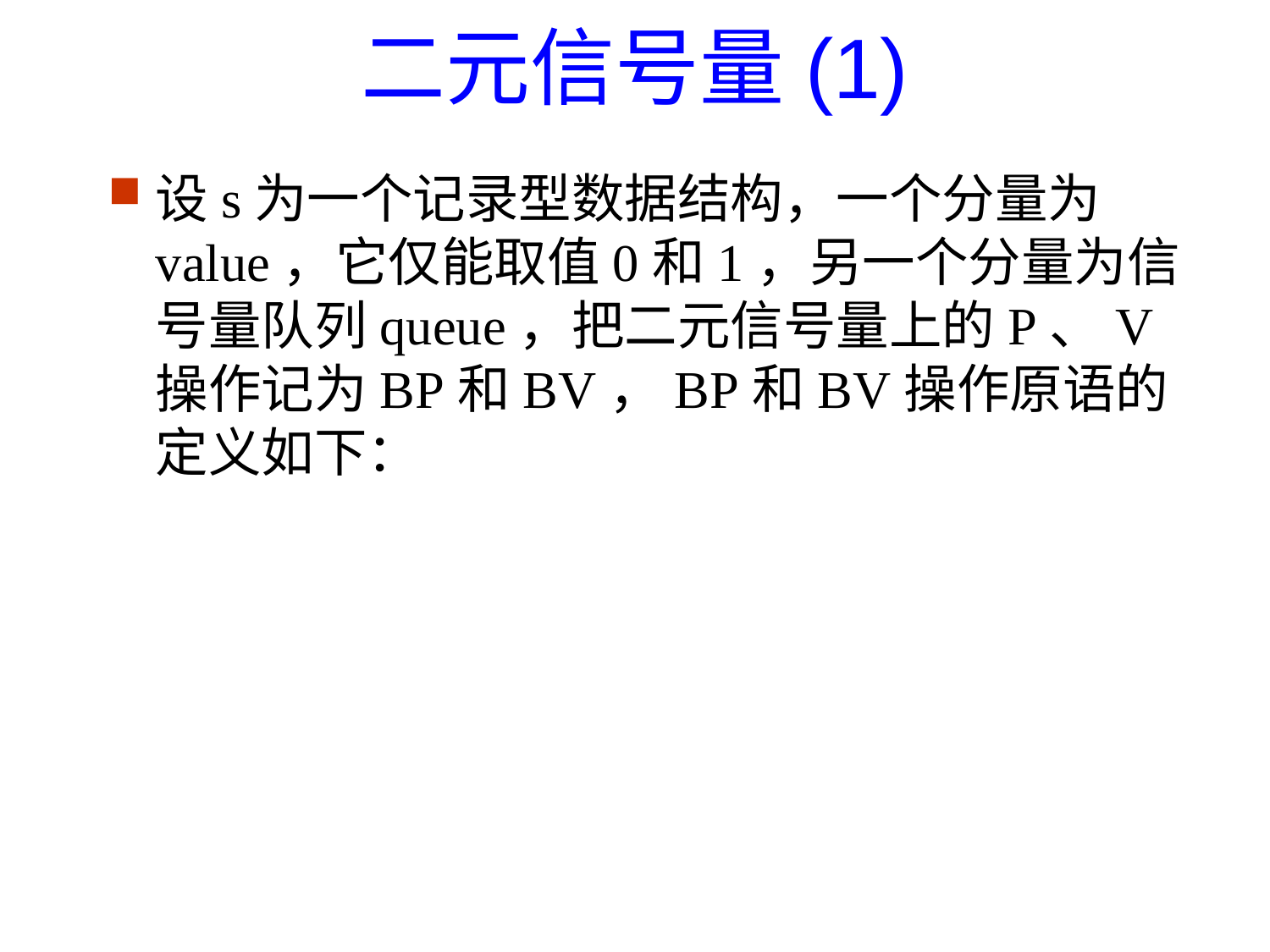

二元信号量(1)
设s为一个记录型数据结构，一个分量为value，它仅能取值0和1，另一个分量为信号量队列queue，把二元信号量上的P、V操作记为BP和BV，BP和BV操作原语的定义如下：